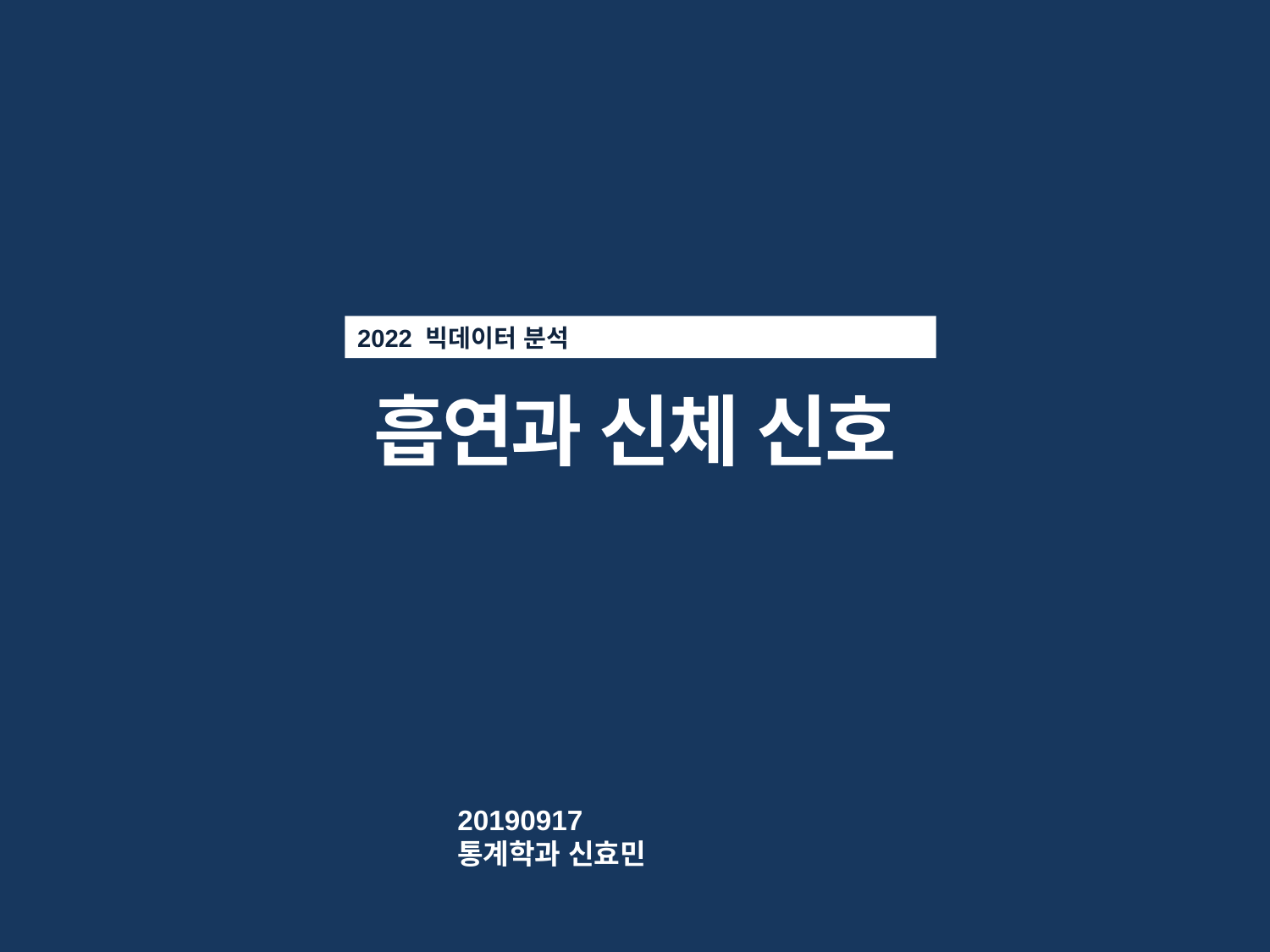

2022 빅데이터 분석
흡연과 신체 신호
20190917
통계학과 신효민